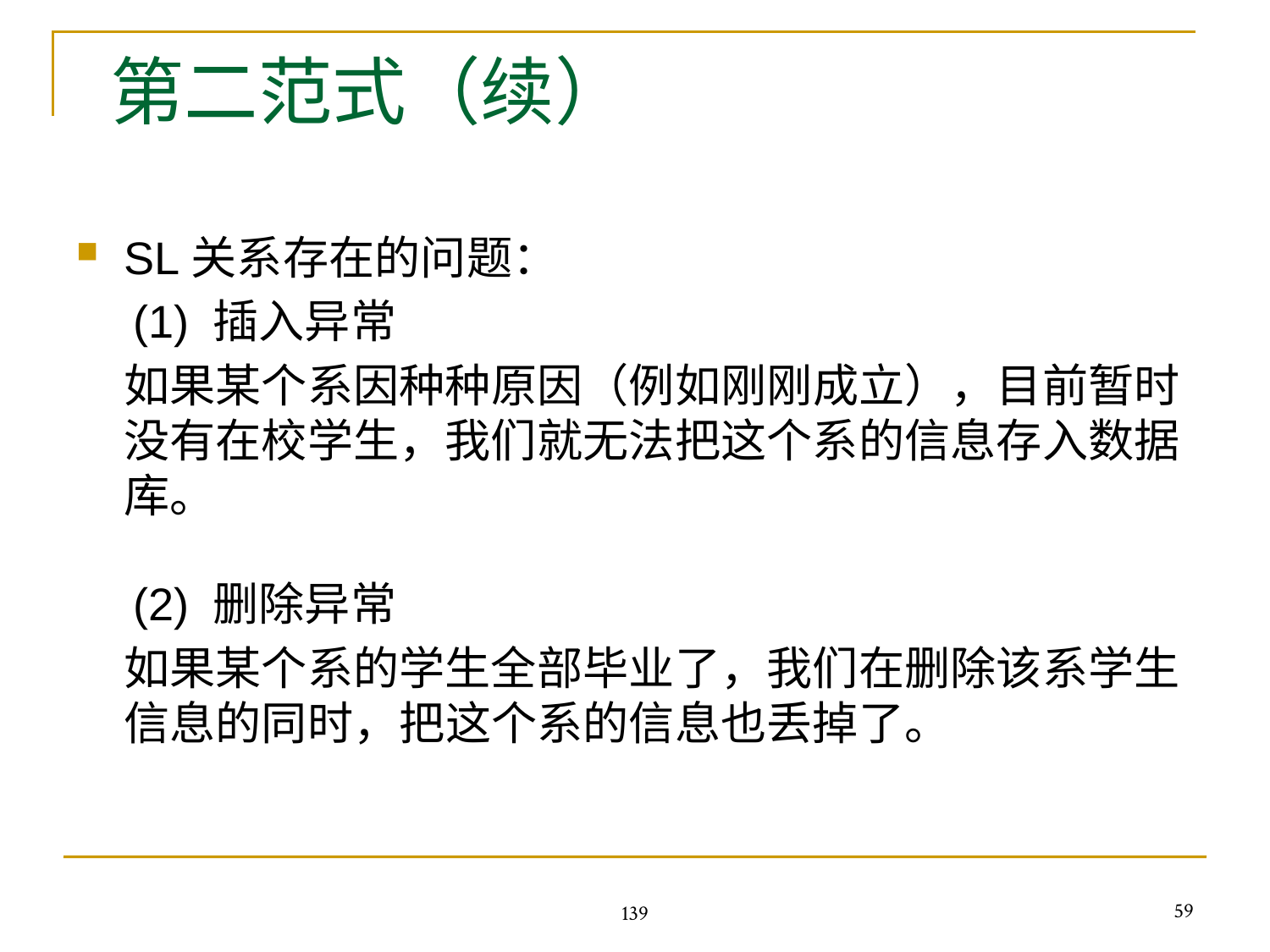

# 第二范式（续）
SL关系存在的问题：
　(1) 插入异常
	如果某个系因种种原因（例如刚刚成立），目前暂时没有在校学生，我们就无法把这个系的信息存入数据库。

　(2) 删除异常
	如果某个系的学生全部毕业了，我们在删除该系学生信息的同时，把这个系的信息也丢掉了。
59
139